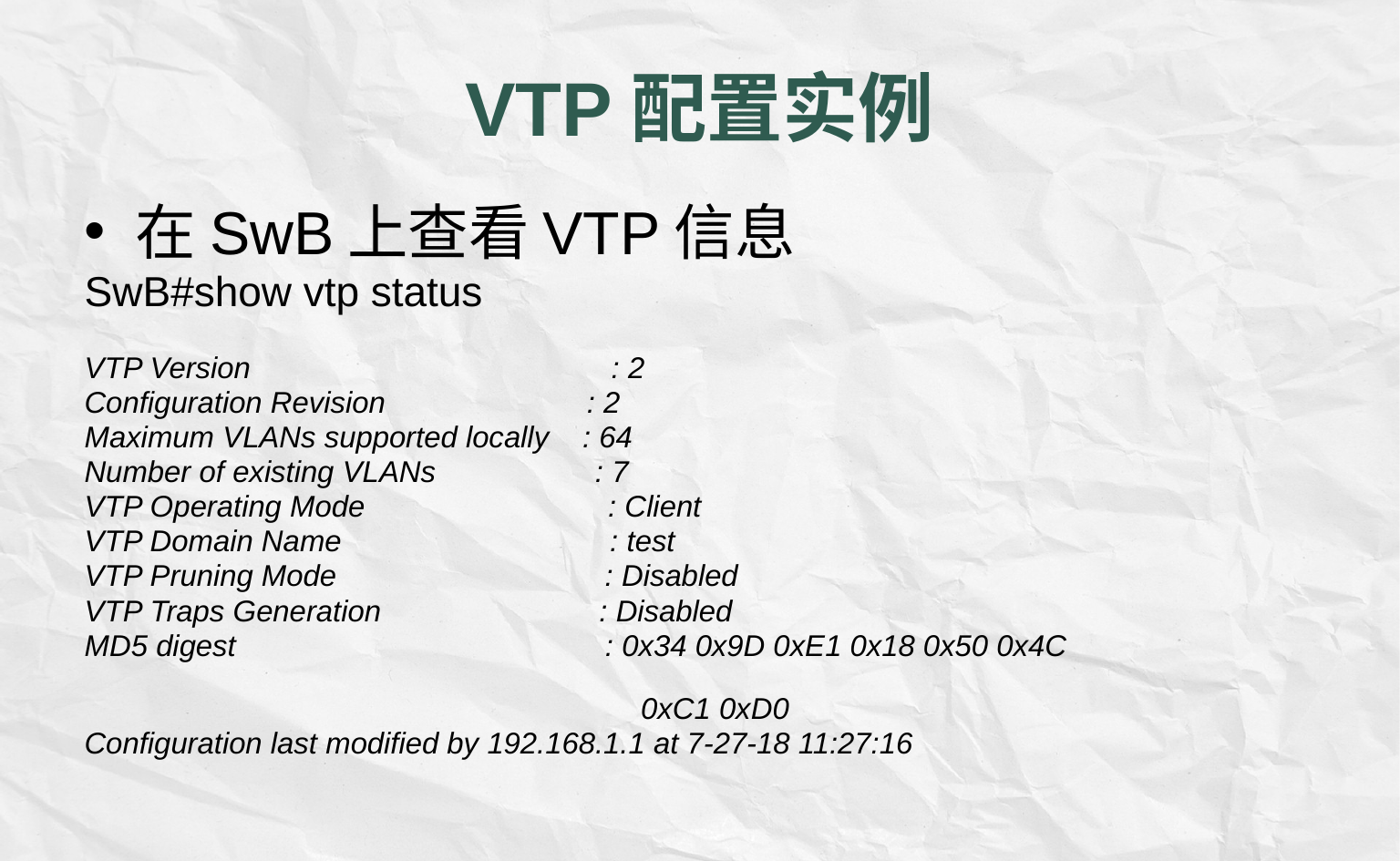

# VTP配置实例
在SwB上查看VTP信息
SwB#show vtp status

VTP Version                                           : 2
Configuration Revision                        : 2
Maximum VLANs supported locally    : 64
Number of existing VLANs                   : 7
VTP Operating Mode                             : Client
VTP Domain Name                                : test
VTP Pruning Mode                                : Disabled
VTP Traps Generation                          : Disabled
MD5 digest                                            : 0x34 0x9D 0xE1 0x18 0x50 0x4C
                                                                  0xC1 0xD0
Configuration last modified by 192.168.1.1 at 7-27-18 11:27:16

100